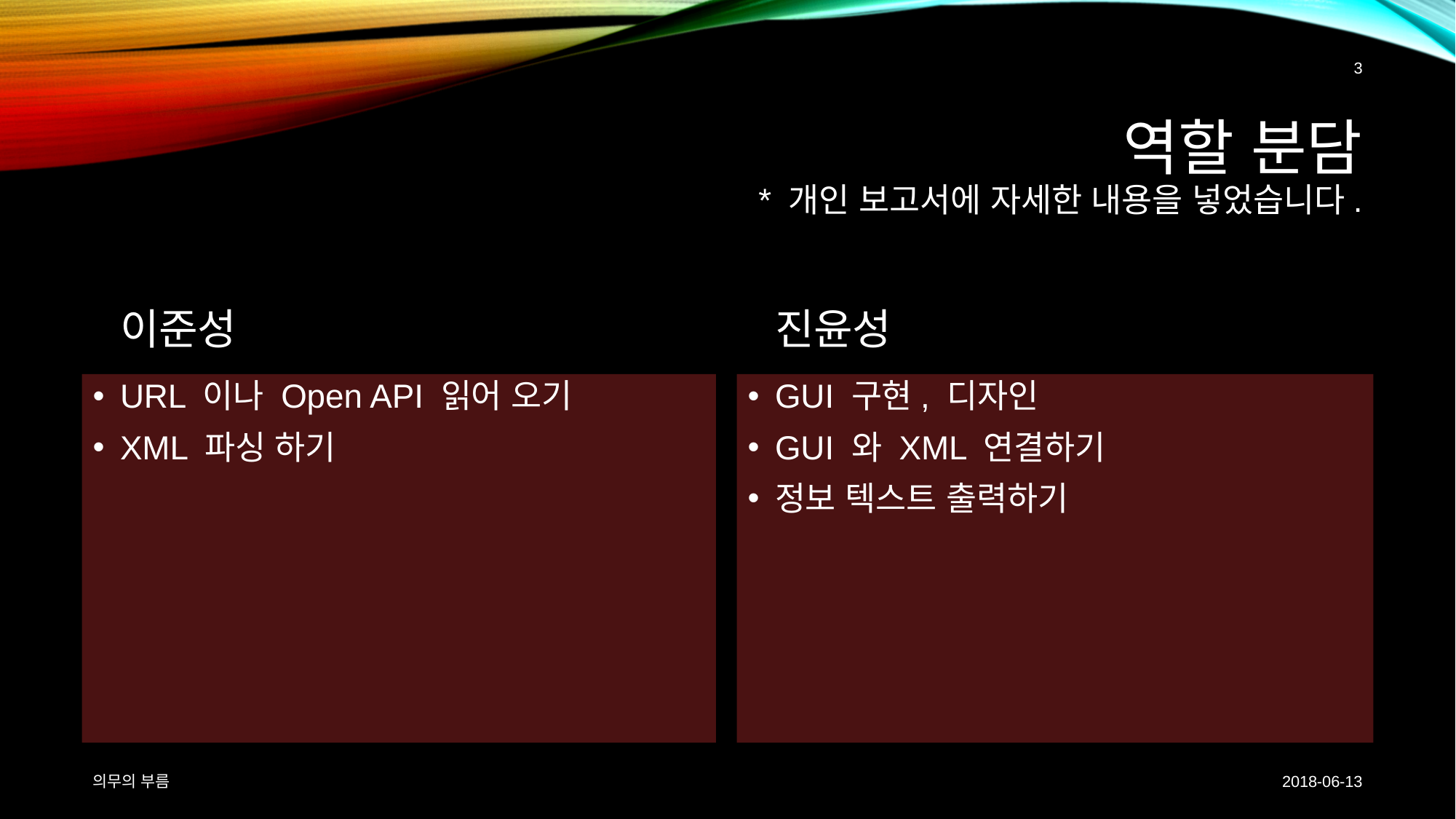

3
# 역할 분담 * 개인 보고서에 자세한 내용을 넣었습니다.
이준성
진윤성
URL 이나 Open API 읽어 오기
XML 파싱 하기
GUI 구현, 디자인
GUI 와 XML 연결하기
정보 텍스트 출력하기
의무의 부름
2018-06-13